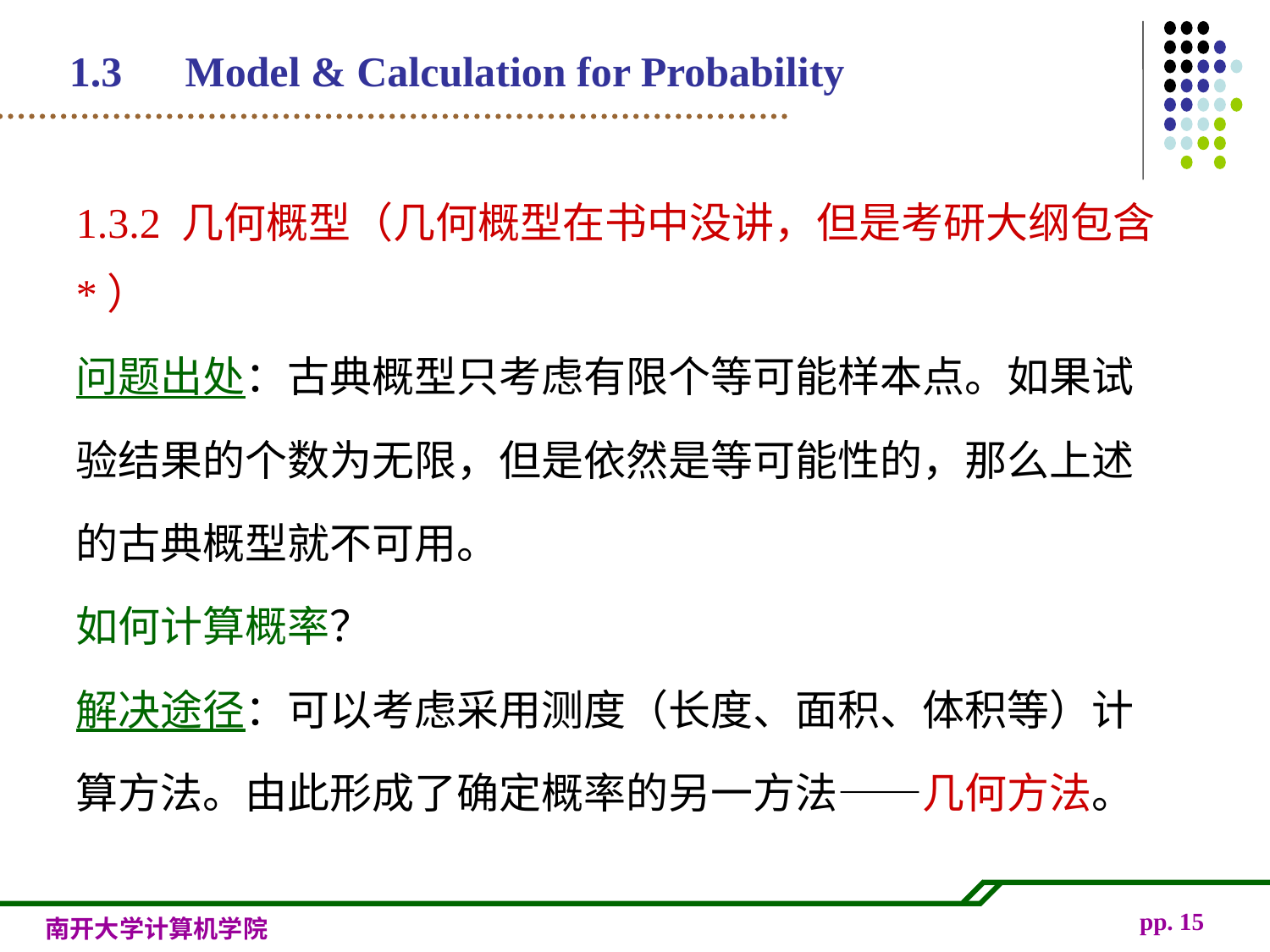

1.3　Model & Calculation for Probability
1.3.2 几何概型（几何概型在书中没讲，但是考研大纲包含*）
问题出处：古典概型只考虑有限个等可能样本点。如果试验结果的个数为无限，但是依然是等可能性的，那么上述的古典概型就不可用。
如何计算概率？
解决途径：可以考虑采用测度（长度、面积、体积等）计算方法。由此形成了确定概率的另一方法——几何方法。
pp. 15